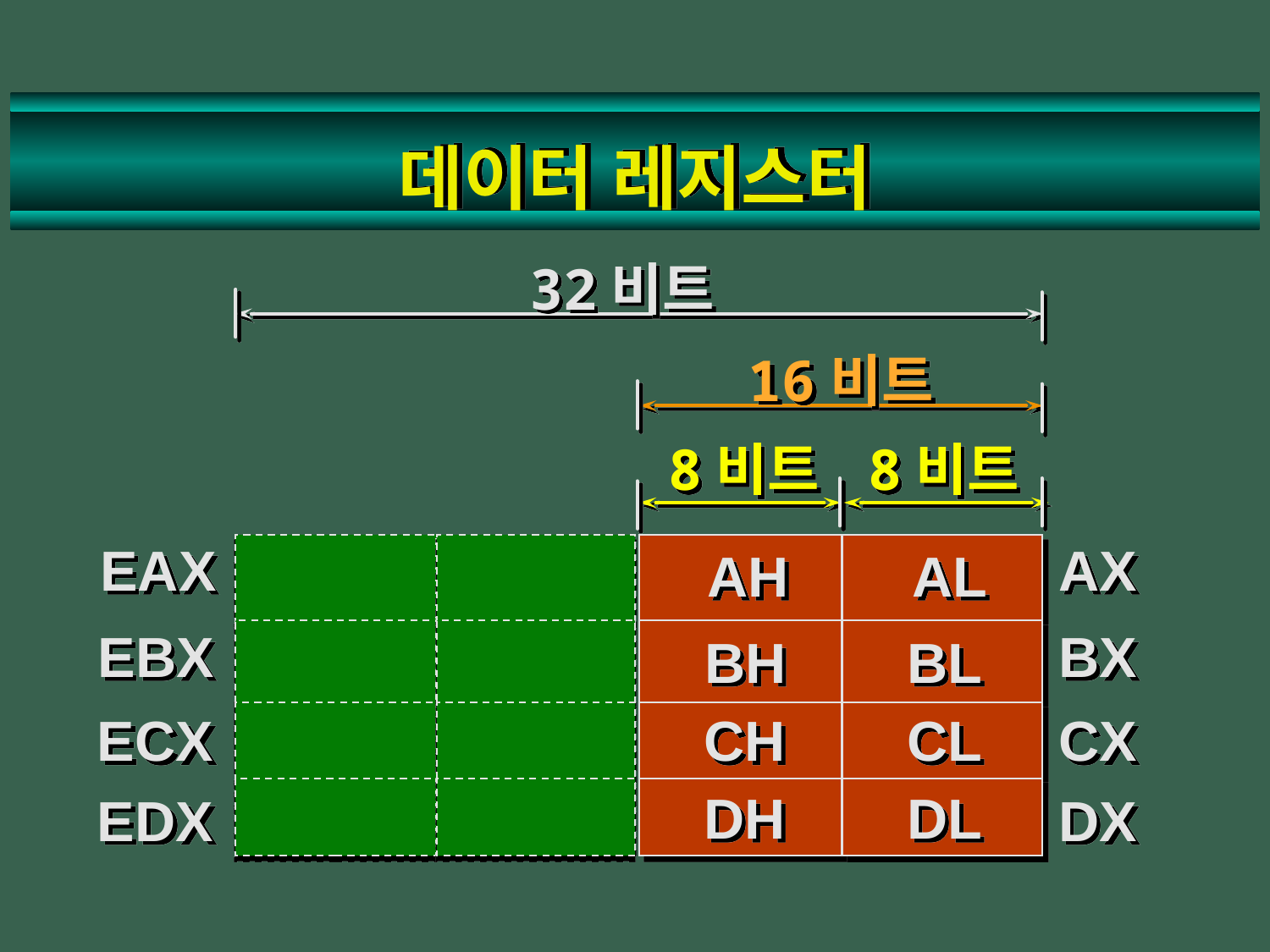

# 데이터 레지스터
32비트

16비트

8비트
8비트

EAX
AX
AH
AL

EBX
BX
BH
BL
ECX
CH
CL
CX
DH
DL
EDX
DX